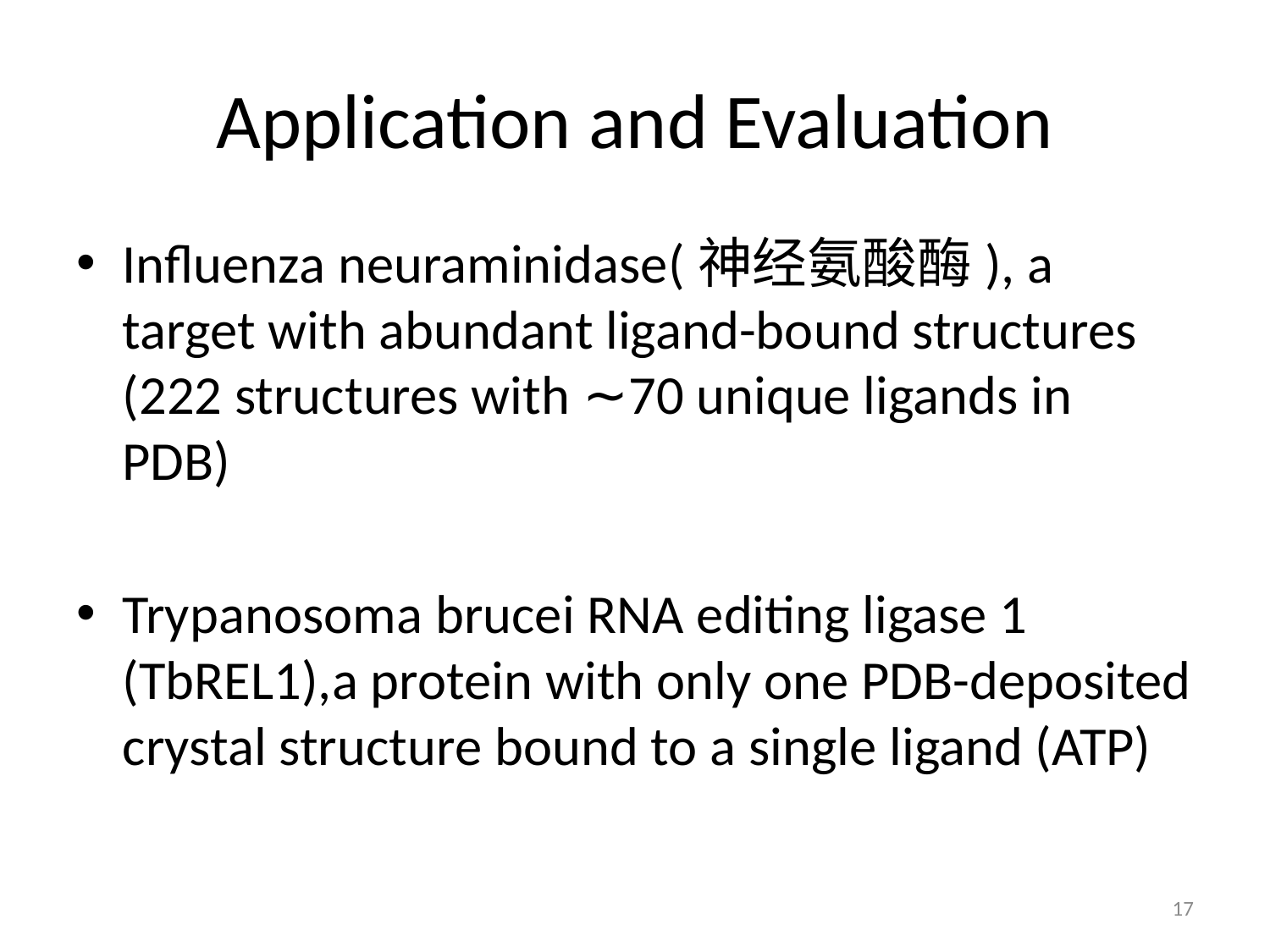

# Application and Evaluation
Inﬂuenza neuraminidase(神经氨酸酶), a target with abundant ligand-bound structures (222 structures with ∼70 unique ligands in PDB)

Trypanosoma brucei RNA editing ligase 1 (TbREL1),a protein with only one PDB-deposited crystal structure bound to a single ligand (ATP)
17